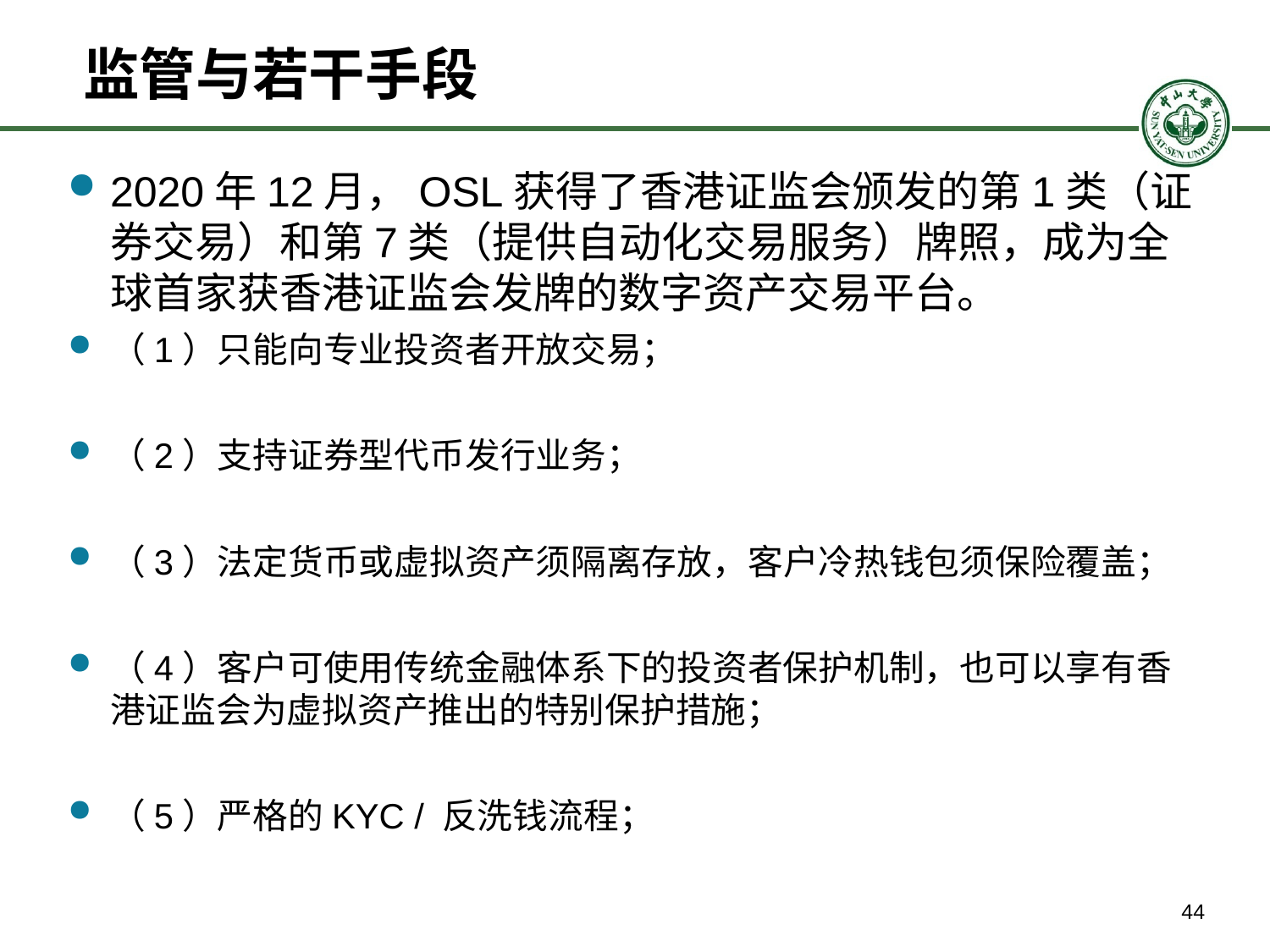

监管与若干手段
2020年12月，OSL获得了香港证监会颁发的第1类（证券交易）和第7类（提供自动化交易服务）牌照，成为全球首家获香港证监会发牌的数字资产交易平台。
（1）只能向专业投资者开放交易；

（2）支持证券型代币发行业务；

（3）法定货币或虚拟资产须隔离存放，客户冷热钱包须保险覆盖；

（4）客户可使用传统金融体系下的投资者保护机制，也可以享有香港证监会为虚拟资产推出的特别保护措施；

（5）严格的KYC / 反洗钱流程；